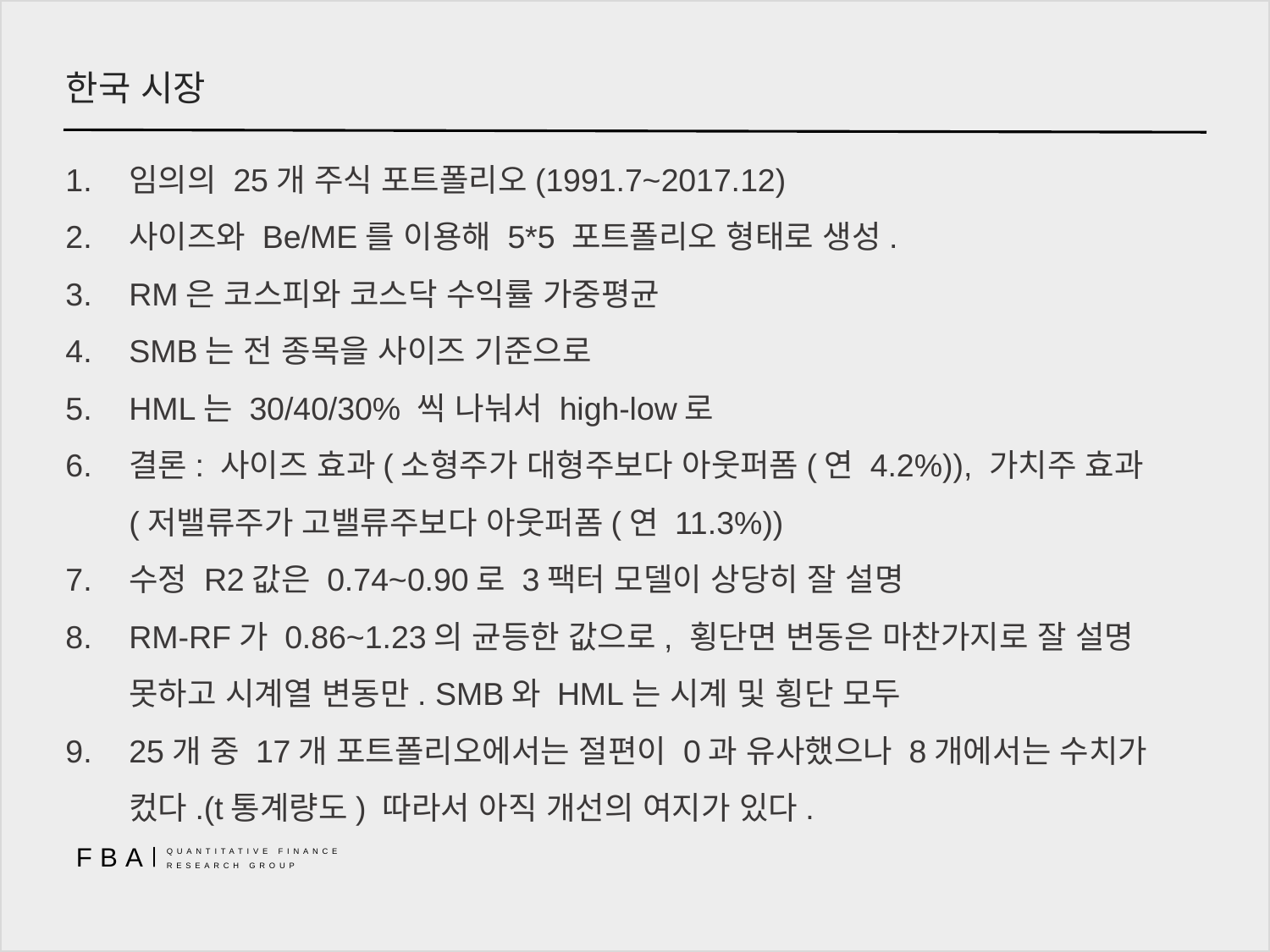

한국 시장
임의의 25개 주식 포트폴리오(1991.7~2017.12)
사이즈와 Be/ME를 이용해 5*5 포트폴리오 형태로 생성.
RM은 코스피와 코스닥 수익률 가중평균
SMB는 전 종목을 사이즈 기준으로
HML는 30/40/30% 씩 나눠서 high-low로
결론: 사이즈 효과(소형주가 대형주보다 아웃퍼폼(연 4.2%)), 가치주 효과(저밸류주가 고밸류주보다 아웃퍼폼(연 11.3%))
수정 R2값은 0.74~0.90로 3팩터 모델이 상당히 잘 설명
RM-RF가 0.86~1.23의 균등한 값으로, 횡단면 변동은 마찬가지로 잘 설명 못하고 시계열 변동만. SMB와 HML는 시계 및 횡단 모두
25개 중 17개 포트폴리오에서는 절편이 0과 유사했으나 8개에서는 수치가 컸다.(t통계량도) 따라서 아직 개선의 여지가 있다.

FBA
|
QUANTITATIVE FINANCE
RESEARCH GROUP
42